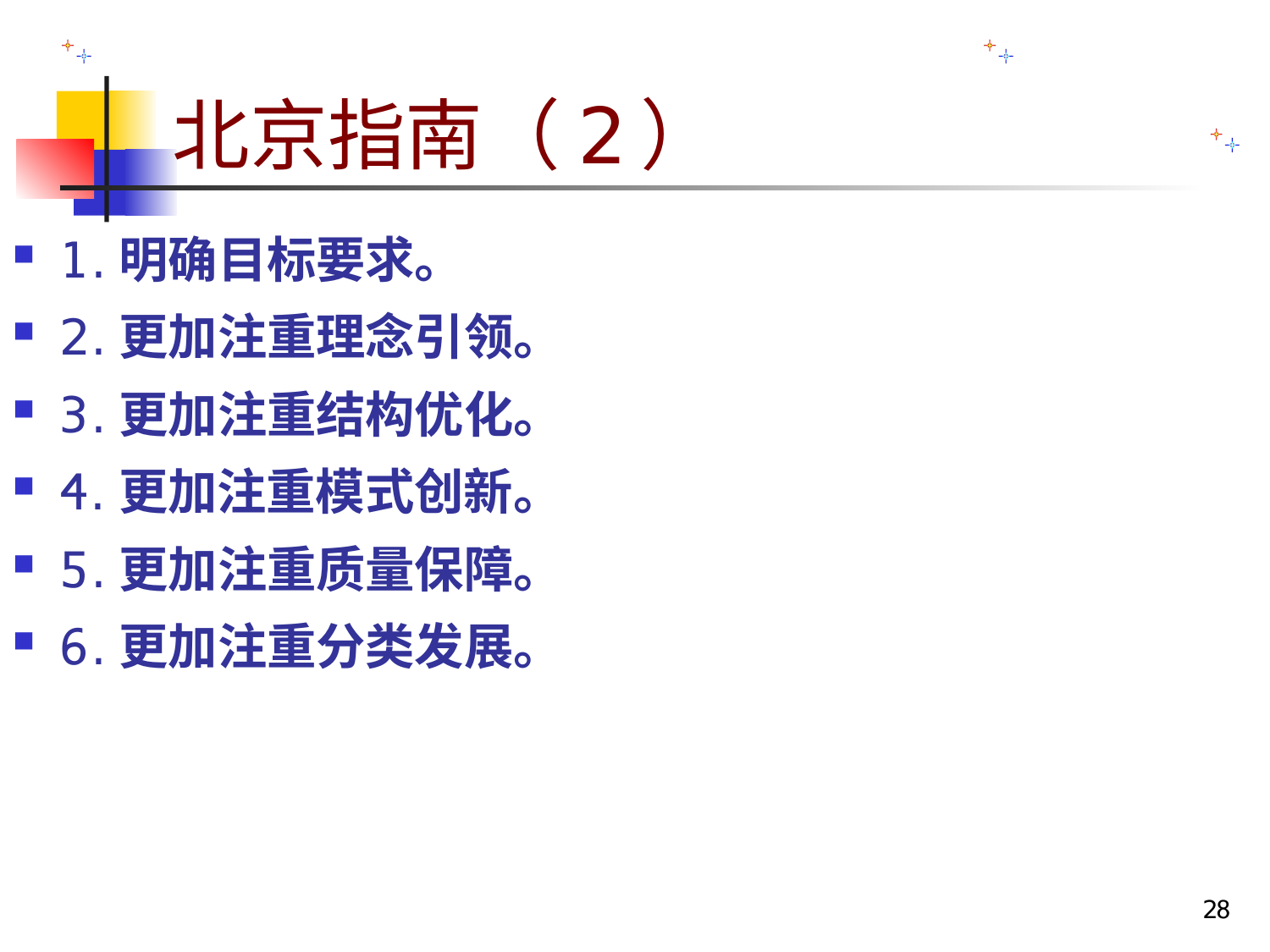

# 北京指南（2）
1.明确目标要求。
2.更加注重理念引领。
3.更加注重结构优化。
4.更加注重模式创新。
5.更加注重质量保障。
6.更加注重分类发展。

28